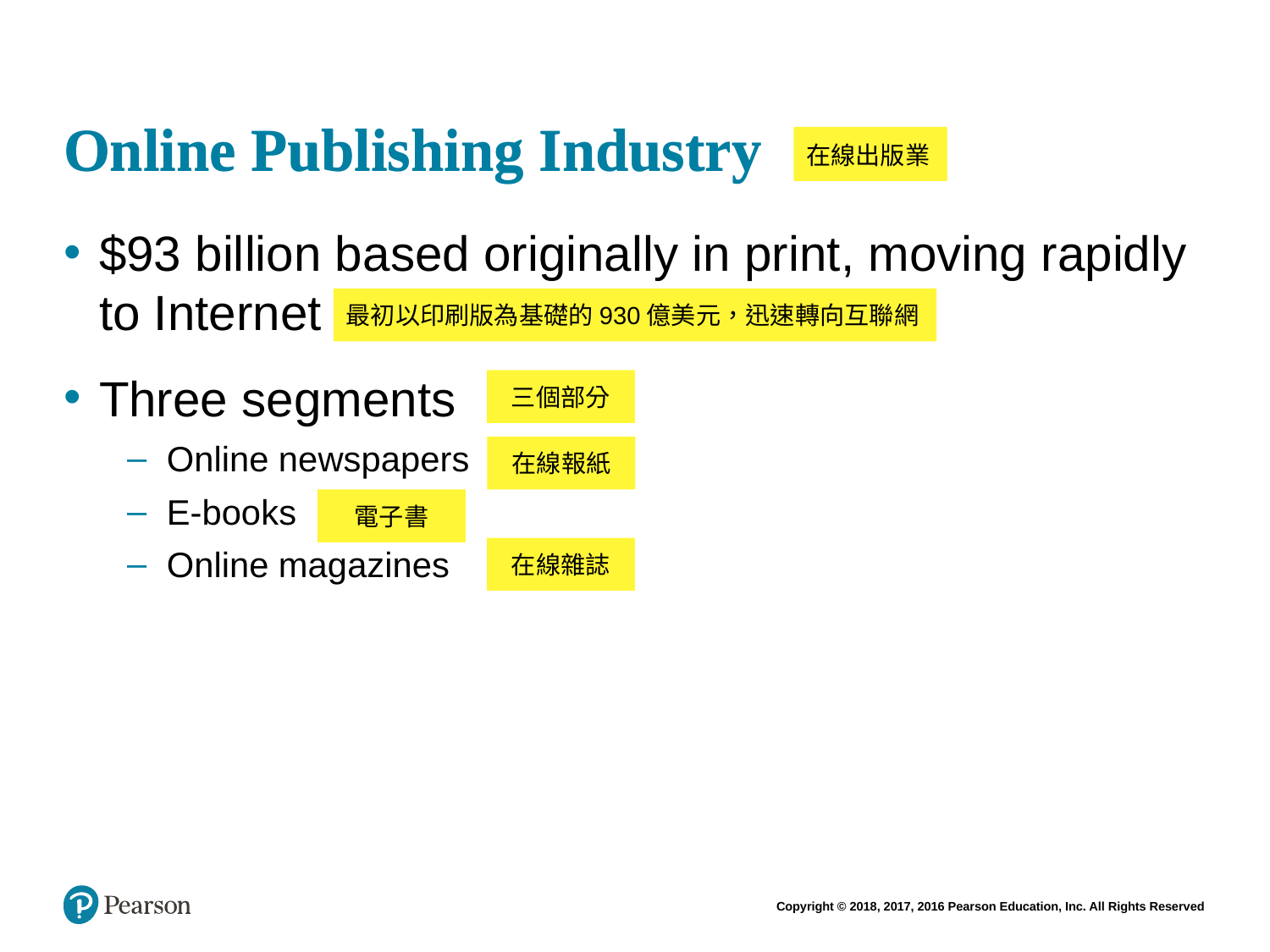

# Online Publishing Industry
Online Publishing Industry
在線出版業
在線出版業
$93 billion based originally in print, moving rapidly to Internet
Three segments
Online newspapers
E-books
Online magazines
最初以印刷版為基礎的930億美元，迅速轉向互聯網
三個部分
在線報紙
電子書
在線雜誌